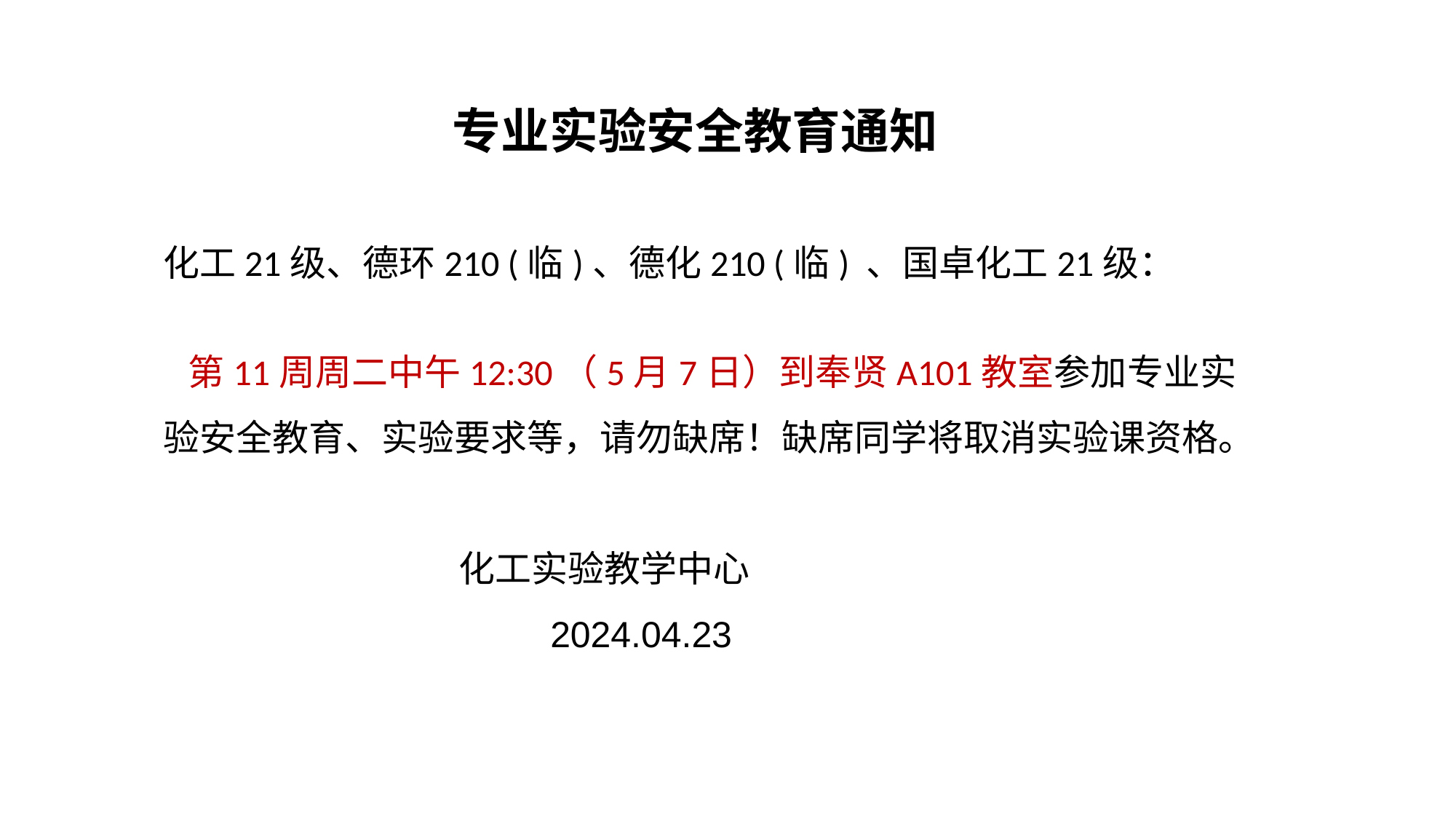

专业实验安全教育通知
化工21级、德环210 (临)、德化210 (临) 、国卓化工21级：

  第11周周二中午12:30（5月7日）到奉贤A101教室参加专业实验安全教育、实验要求等，请勿缺席！缺席同学将取消实验课资格。

                                   化工实验教学中心
                                      2024.04.23